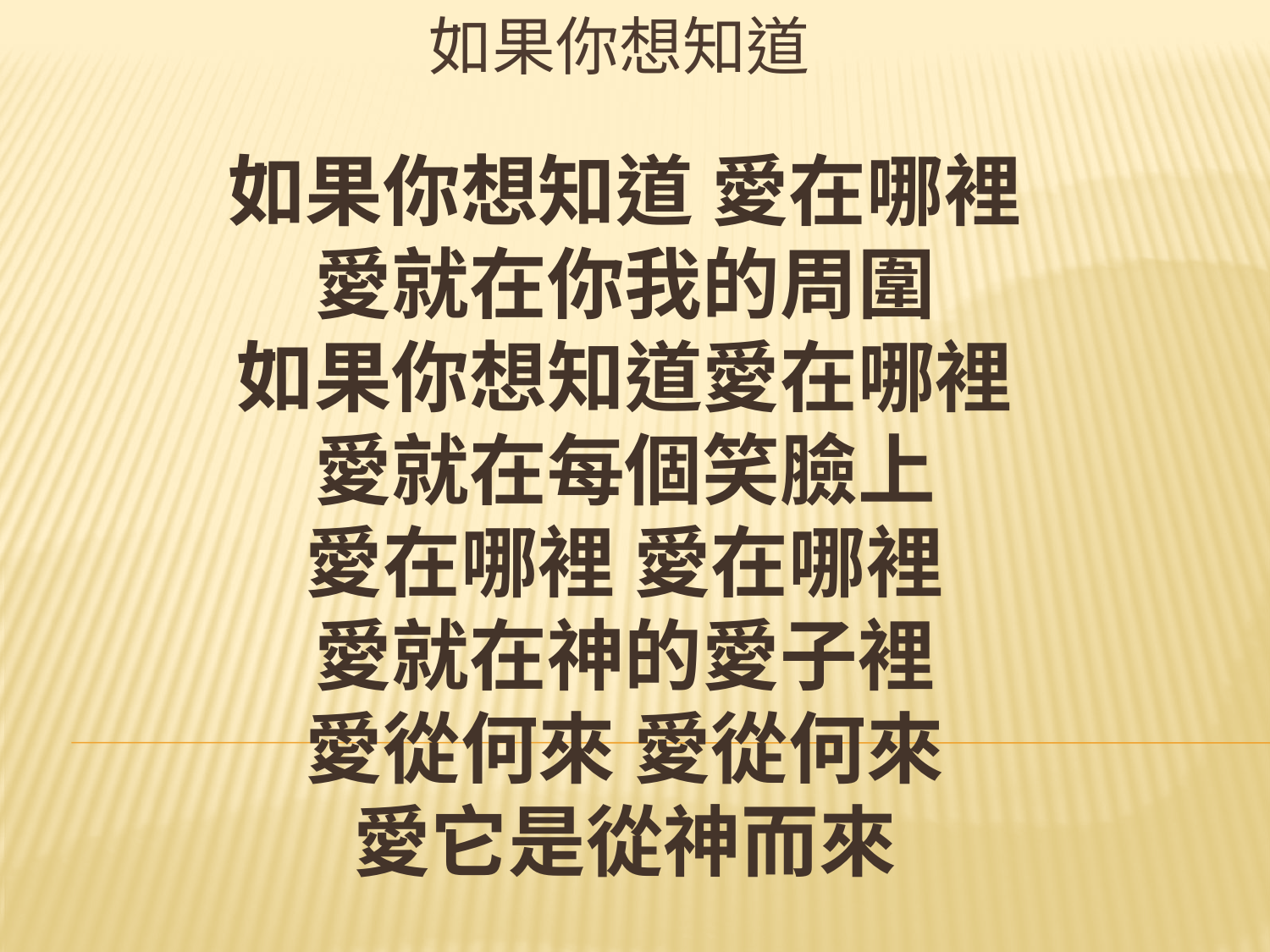

# 如果你想知道
如果你想知道 愛在哪裡
愛就在你我的周圍
如果你想知道愛在哪裡
愛就在每個笑臉上
愛在哪裡 愛在哪裡
愛就在神的愛子裡
愛從何來 愛從何來
愛它是從神而來